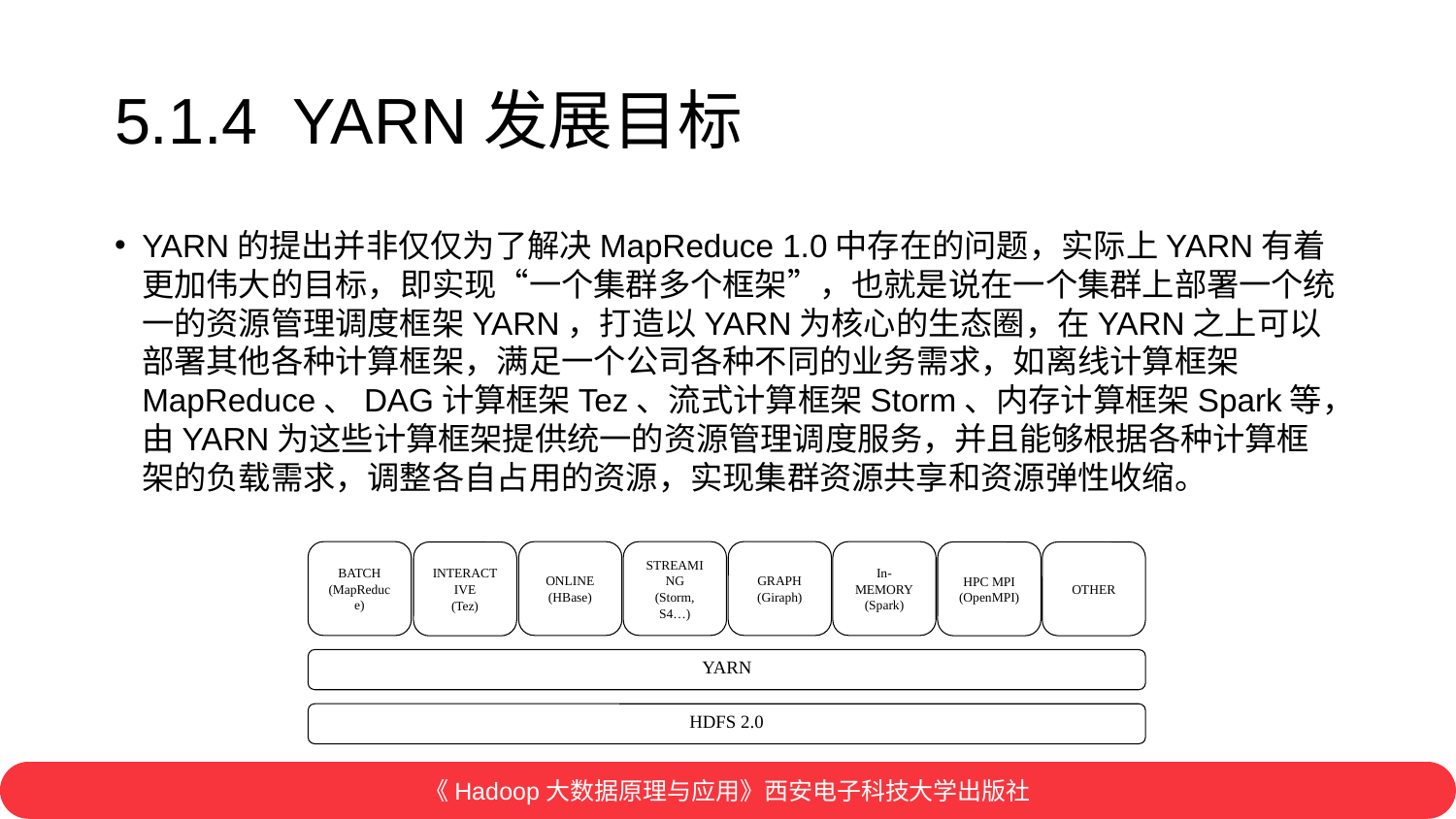

# 5.1.4  YARN发展目标
YARN的提出并非仅仅为了解决MapReduce 1.0中存在的问题，实际上YARN有着更加伟大的目标，即实现“一个集群多个框架”，也就是说在一个集群上部署一个统一的资源管理调度框架YARN，打造以YARN为核心的生态圈，在YARN之上可以部署其他各种计算框架，满足一个公司各种不同的业务需求，如离线计算框架MapReduce、DAG计算框架Tez、流式计算框架Storm、内存计算框架Spark等，由YARN为这些计算框架提供统一的资源管理调度服务，并且能够根据各种计算框架的负载需求，调整各自占用的资源，实现集群资源共享和资源弹性收缩。

BATCH
(MapReduce)
ONLINE
(HBase)
STREAMING
(Storm, S4…)
GRAPH
(Giraph)
In-MEMORY
(Spark)
INTERACTIVE
(Tez)
HPC MPI
(OpenMPI)
OTHER
YARN
HDFS 2.0